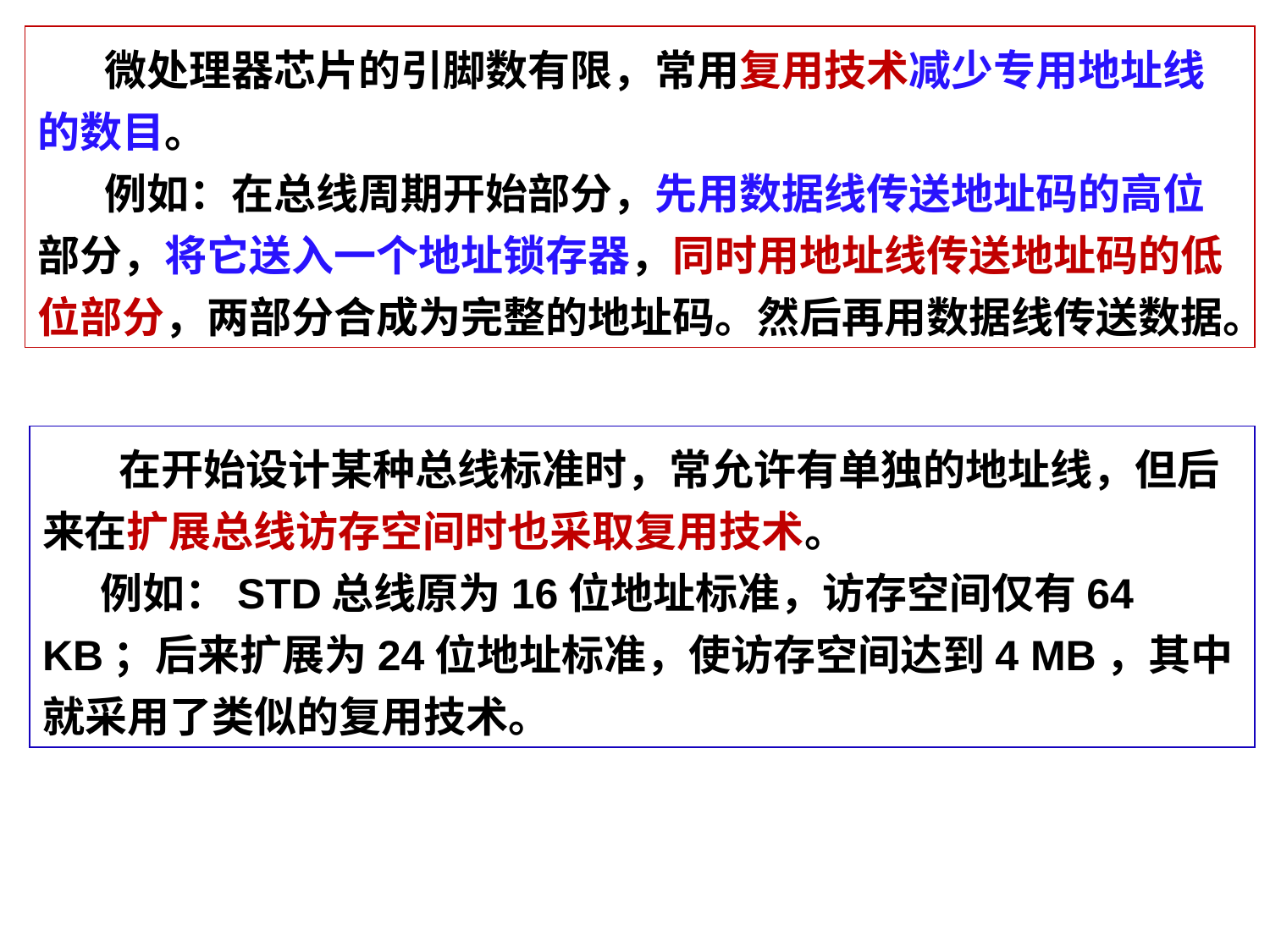

微处理器芯片的引脚数有限，常用复用技术减少专用地址线的数目。
      例如：在总线周期开始部分，先用数据线传送地址码的高位部分，将它送入一个地址锁存器，同时用地址线传送地址码的低位部分，两部分合成为完整的地址码。然后再用数据线传送数据。
       在开始设计某种总线标准时，常允许有单独的地址线，但后来在扩展总线访存空间时也采取复用技术。
     例如：STD总线原为16位地址标准，访存空间仅有64 KB；后来扩展为24位地址标准，使访存空间达到4 MB，其中就采用了类似的复用技术。
153